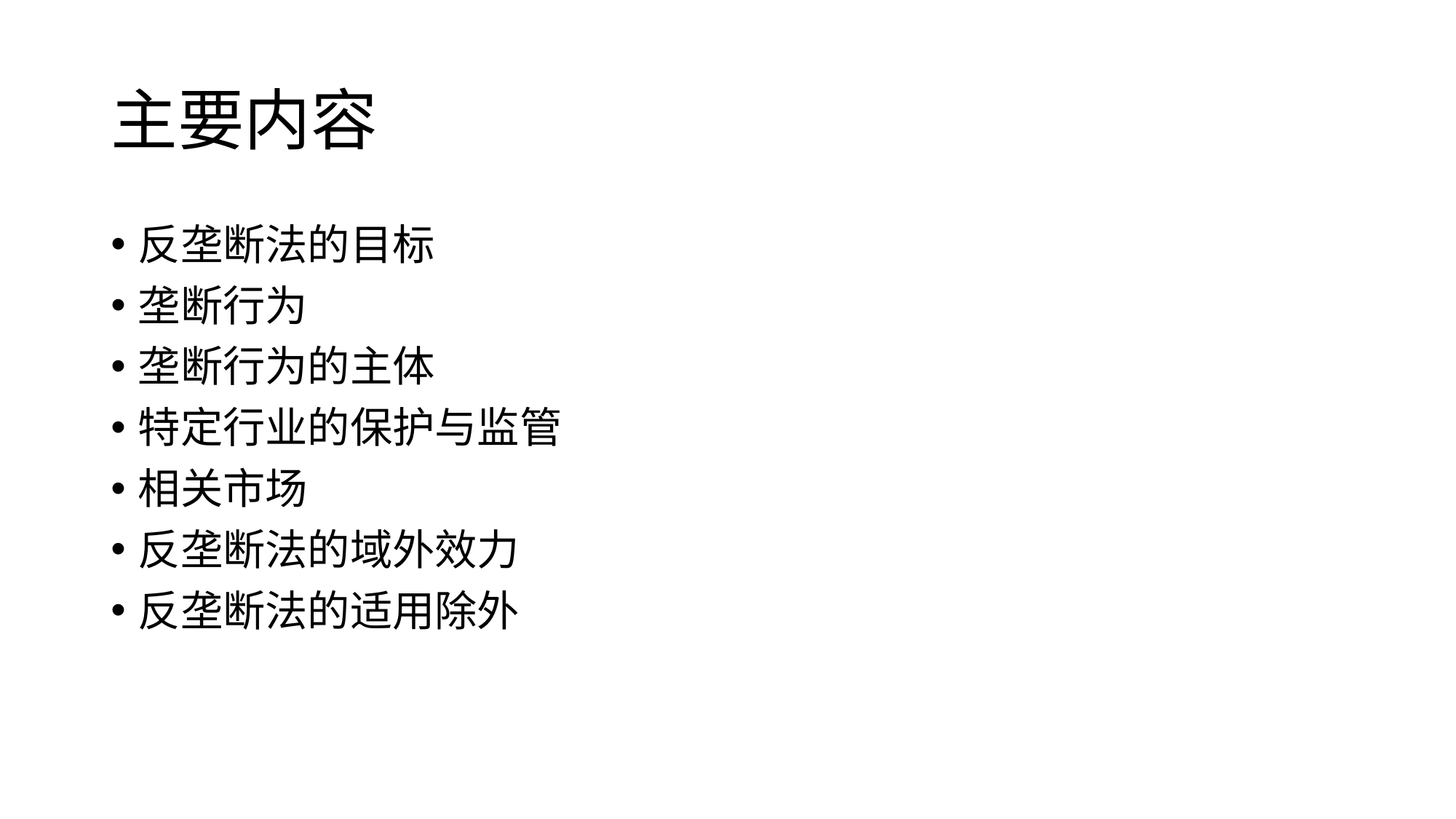

# 主要内容
反垄断法的目标
垄断行为
垄断行为的主体
特定行业的保护与监管
相关市场
反垄断法的域外效力
反垄断法的适用除外